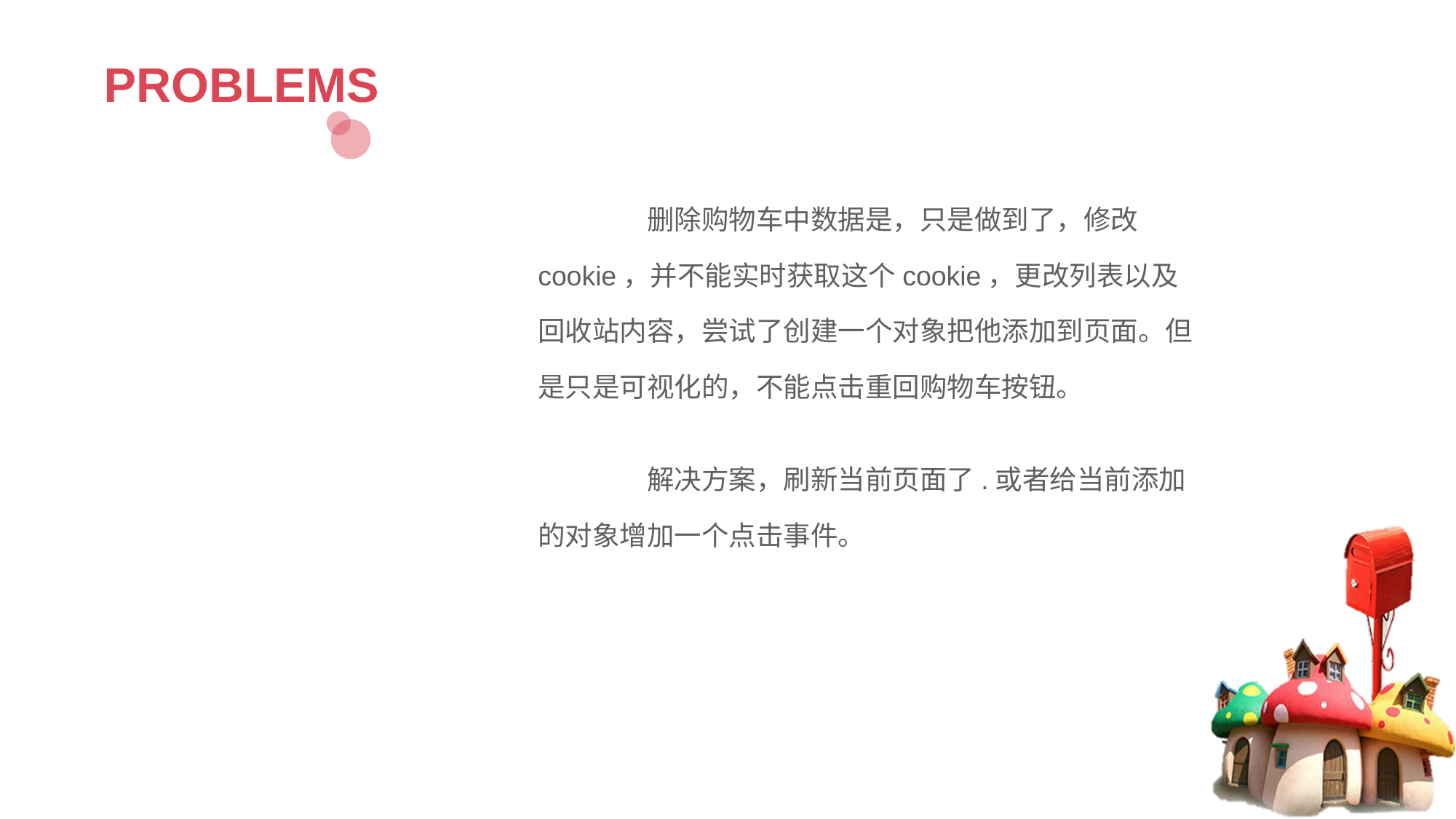

PROBLEMS

	删除购物车中数据是，只是做到了，修改cookie，并不能实时获取这个cookie，更改列表以及回收站内容，尝试了创建一个对象把他添加到页面。但是只是可视化的，不能点击重回购物车按钮。
	解决方案，刷新当前页面了.或者给当前添加的对象增加一个点击事件。